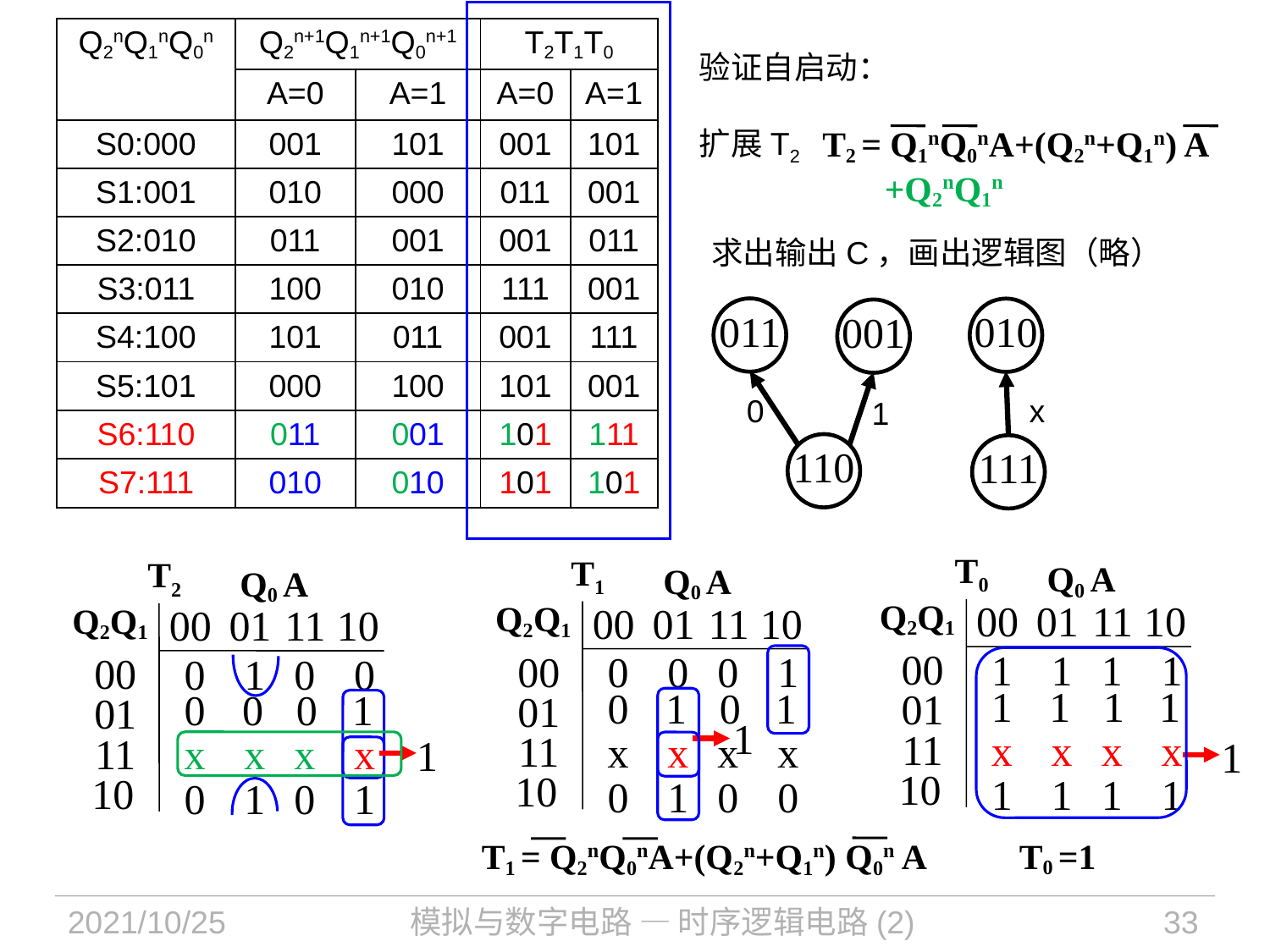

| Q2nQ1nQ0n | Q2n+1Q1n+1Q0n+1 |  | T2T1T0 |  |
| --- | --- | --- | --- | --- |
|  | A=0 | A=1 | A=0 | A=1 |
| S0:000 | 001 | 101 | 001 | 101 |
| S1:001 | 010 | 000 | 011 | 001 |
| S2:010 | 011 | 001 | 001 | 011 |
| S3:011 | 100 | 010 | 111 | 001 |
| S4:100 | 101 | 011 | 001 | 111 |
| S5:101 | 000 | 100 | 101 | 001 |
| S6:110 | 011 | 001 | 101 | 111 |
| S7:111 | 010 | 010 | 101 | 101 |
验证自启动：

扩展T2

T2 = Q1nQ0nA+(Q2n+Q1n) A
       +Q2nQ1n

求出输出C，画出逻辑图（略）
011
010
001
0
x
1
110
111
T0
Q0 A
Q2Q1
00
01
11
10

00
1
1
1
1

1
1
1
1
01
11
x
x
x
x
10
1
1
1
1
T1
Q0 A
Q2Q1
00
01
11
10

00
0
0
0
1

0
1
0
1
01
11
x
x
x
x
10
0
1
0
0
T2
Q0 A
Q2Q1
00
01
11
10

00
0
1
0
0

0
0
0
1
01
11
x
x
x
x
10
0
1
0
1

1
1
1

T0 =1
T1 = Q2nQ0nA+(Q2n+Q1n) Q0n A

2021/10/25
模拟与数字电路 — 时序逻辑电路(2)
33